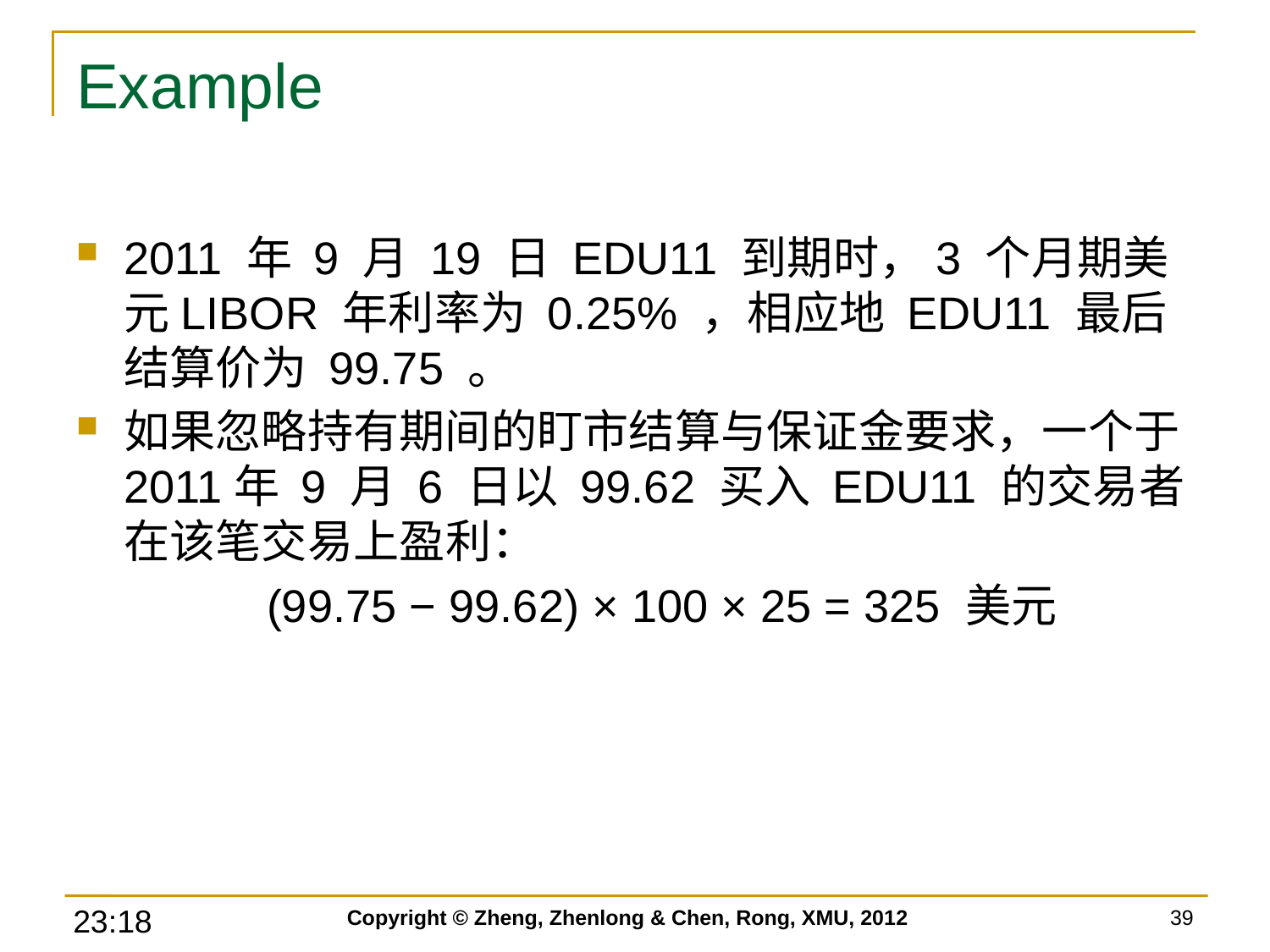

# Example
2011 年 9 月 19 日 EDU11 到期时，3 个月期美元LIBOR 年利率为 0.25% ，相应地 EDU11 最后结算价为 99.75 。
如果忽略持有期间的盯市结算与保证金要求，一个于2011年 9 月 6 日以 99.62 买入 EDU11 的交易者在该笔交易上盈利：
               (99.75 − 99.62) × 100 × 25 = 325 美元
Copyright © Zheng, Zhenlong & Chen, Rong, XMU, 2012
39